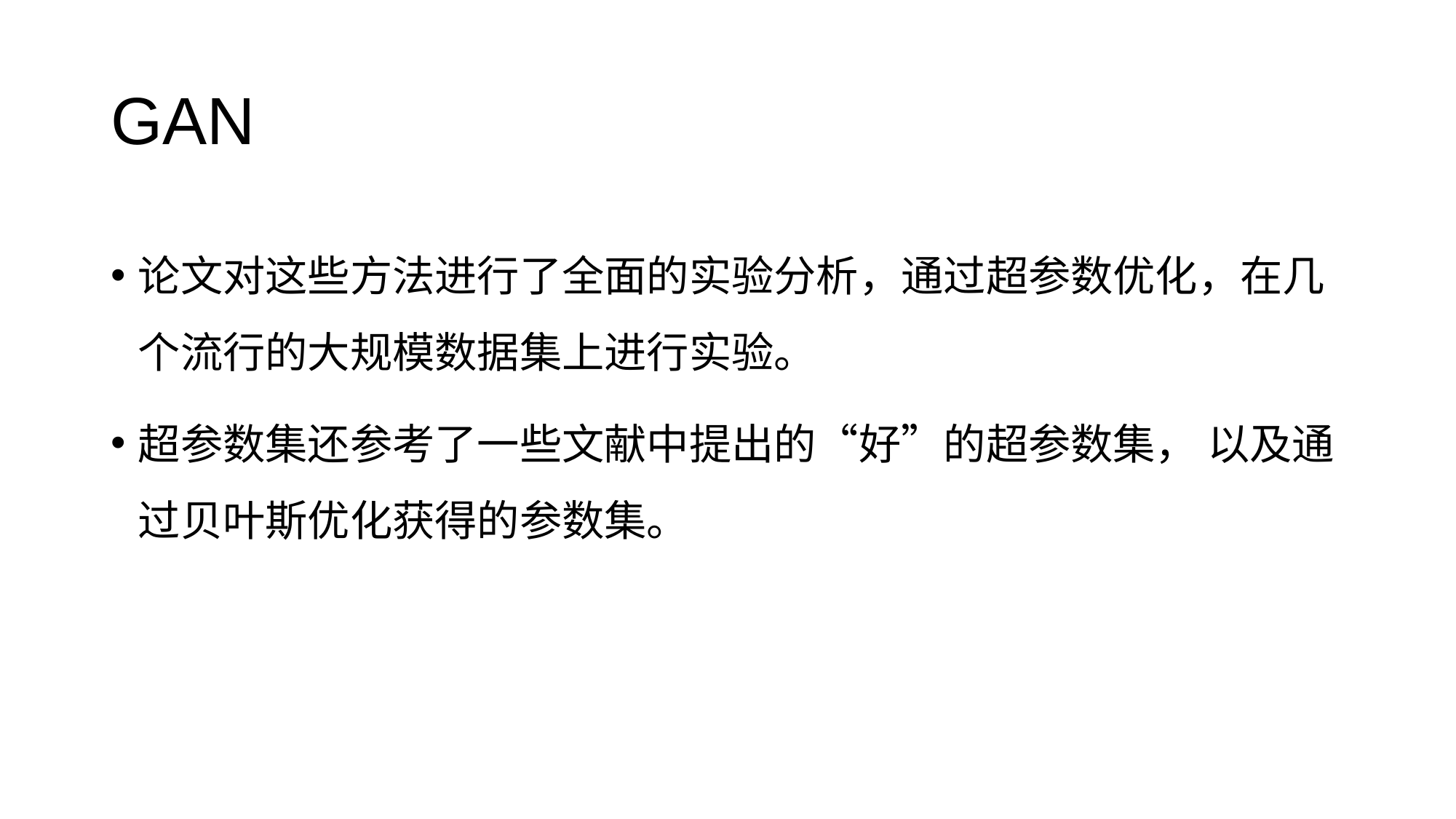

# GAN
论文对这些方法进行了全面的实验分析，通过超参数优化，在几个流行的大规模数据集上进行实验。
超参数集还参考了一些文献中提出的“好”的超参数集， 以及通过贝叶斯优化获得的参数集。